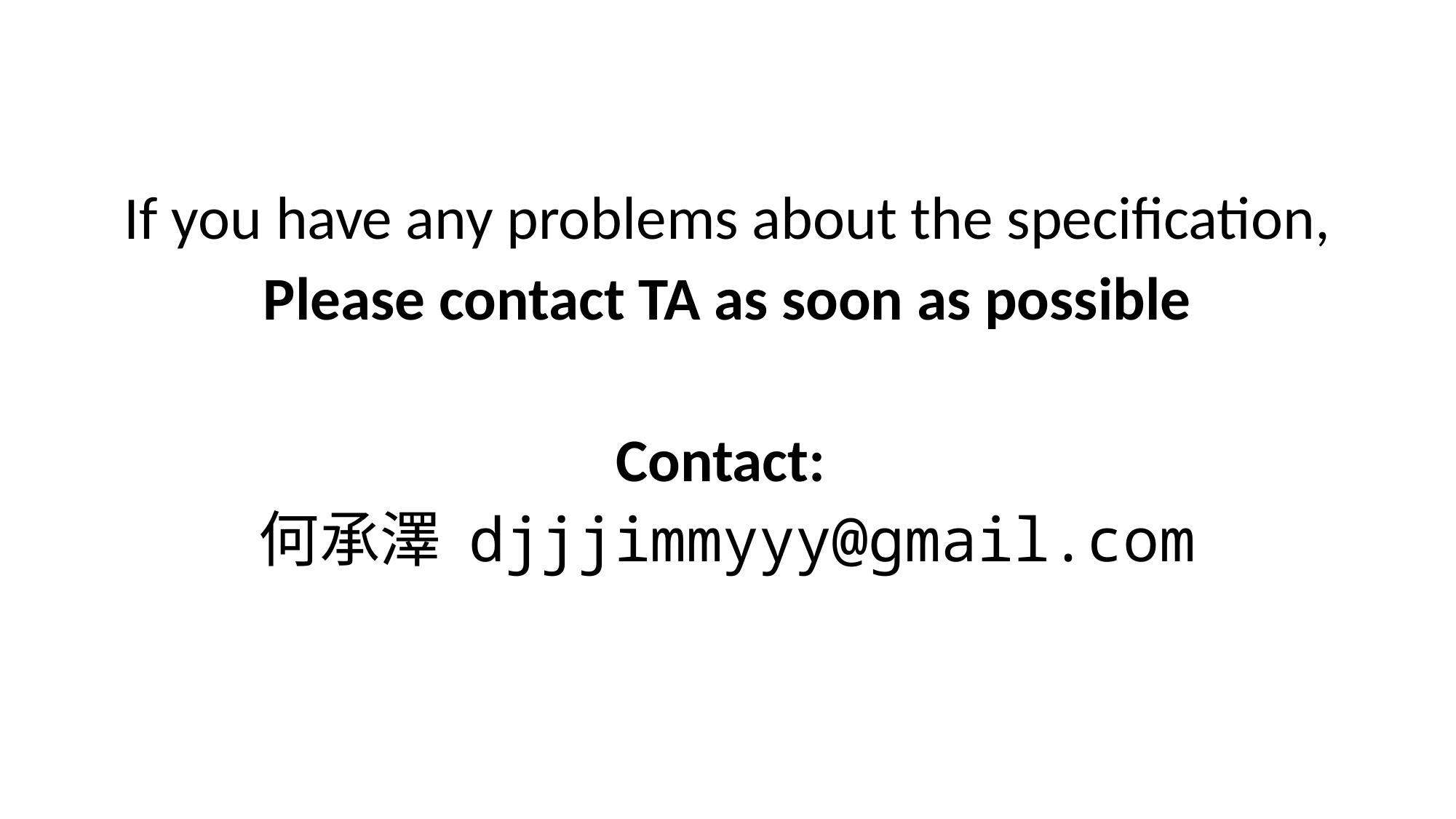

#
If you have any problems about the specification,
Please contact TA as soon as possible

Contact:
何承澤 djjjimmyyy@gmail.com